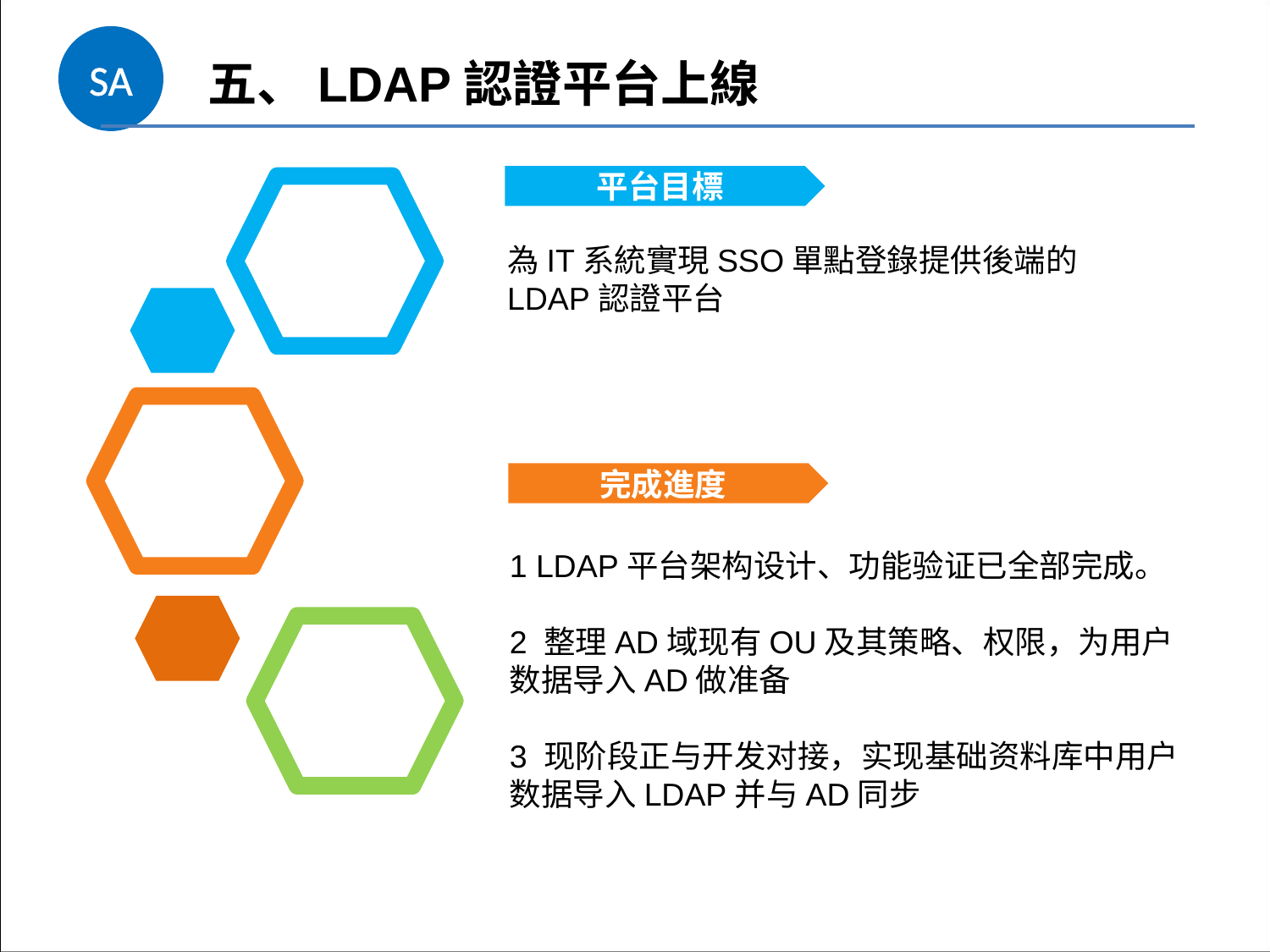

SA
五、LDAP認證平台上線
平台目標

為IT系統實現SSO單點登錄提供後端的LDAP認證平台
點擊添加文本

點擊添加文本
完成進度
1 LDAP平台架构设计、功能验证已全部完成。

2 整理AD域现有OU及其策略、权限，为用户数据导入AD做准备

3 现阶段正与开发对接，实现基础资料库中用户数据导入LDAP并与AD同步
點擊添加文本

點擊添加文本